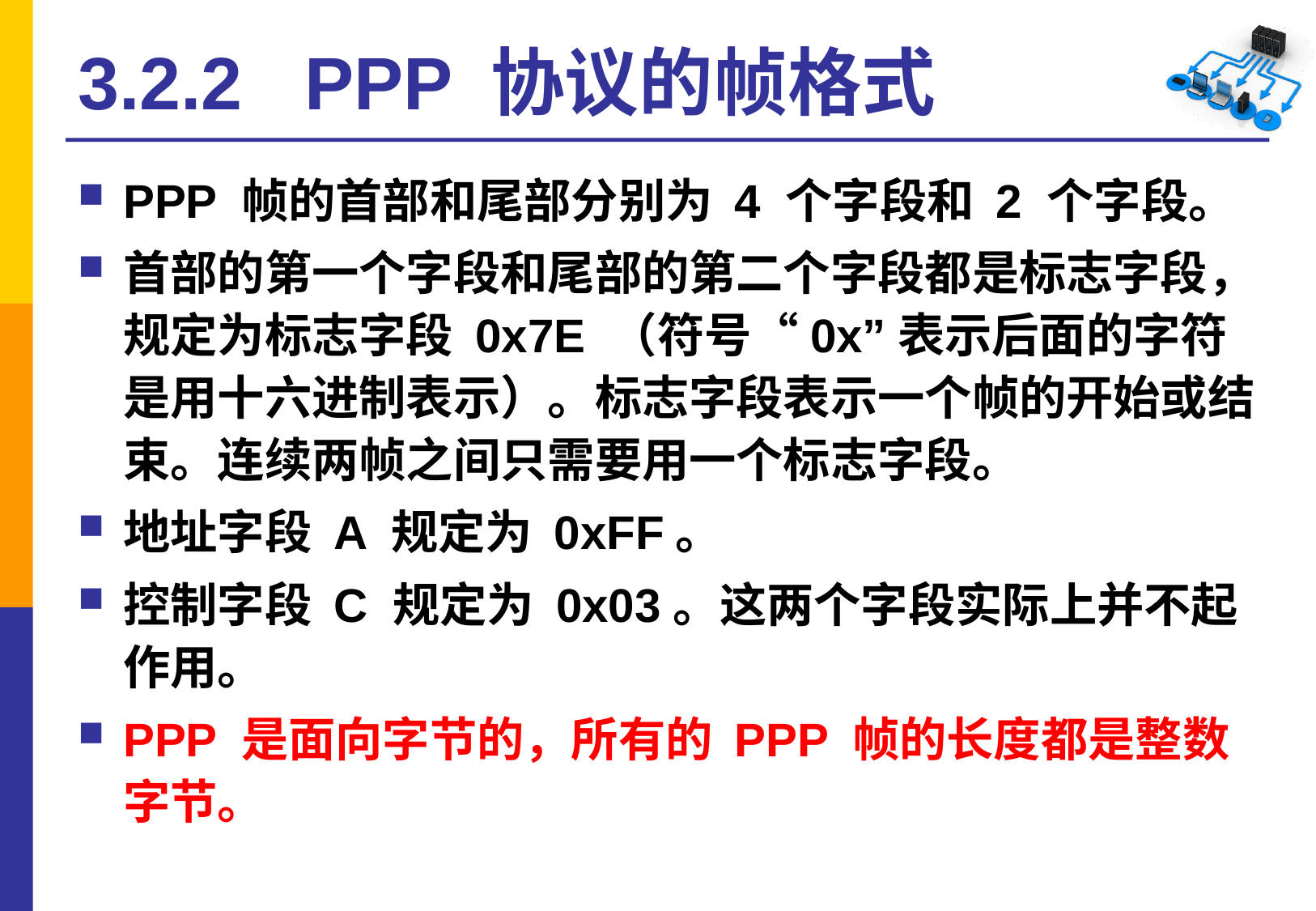

# 3.2.2   PPP 协议的帧格式
PPP 帧的首部和尾部分别为 4 个字段和 2 个字段。
首部的第一个字段和尾部的第二个字段都是标志字段，规定为标志字段 0x7E （符号“0x”表示后面的字符是用十六进制表示）。标志字段表示一个帧的开始或结束。连续两帧之间只需要用一个标志字段。
地址字段 A 规定为 0xFF。
控制字段 C 规定为 0x03。这两个字段实际上并不起作用。
PPP 是面向字节的，所有的 PPP 帧的长度都是整数字节。